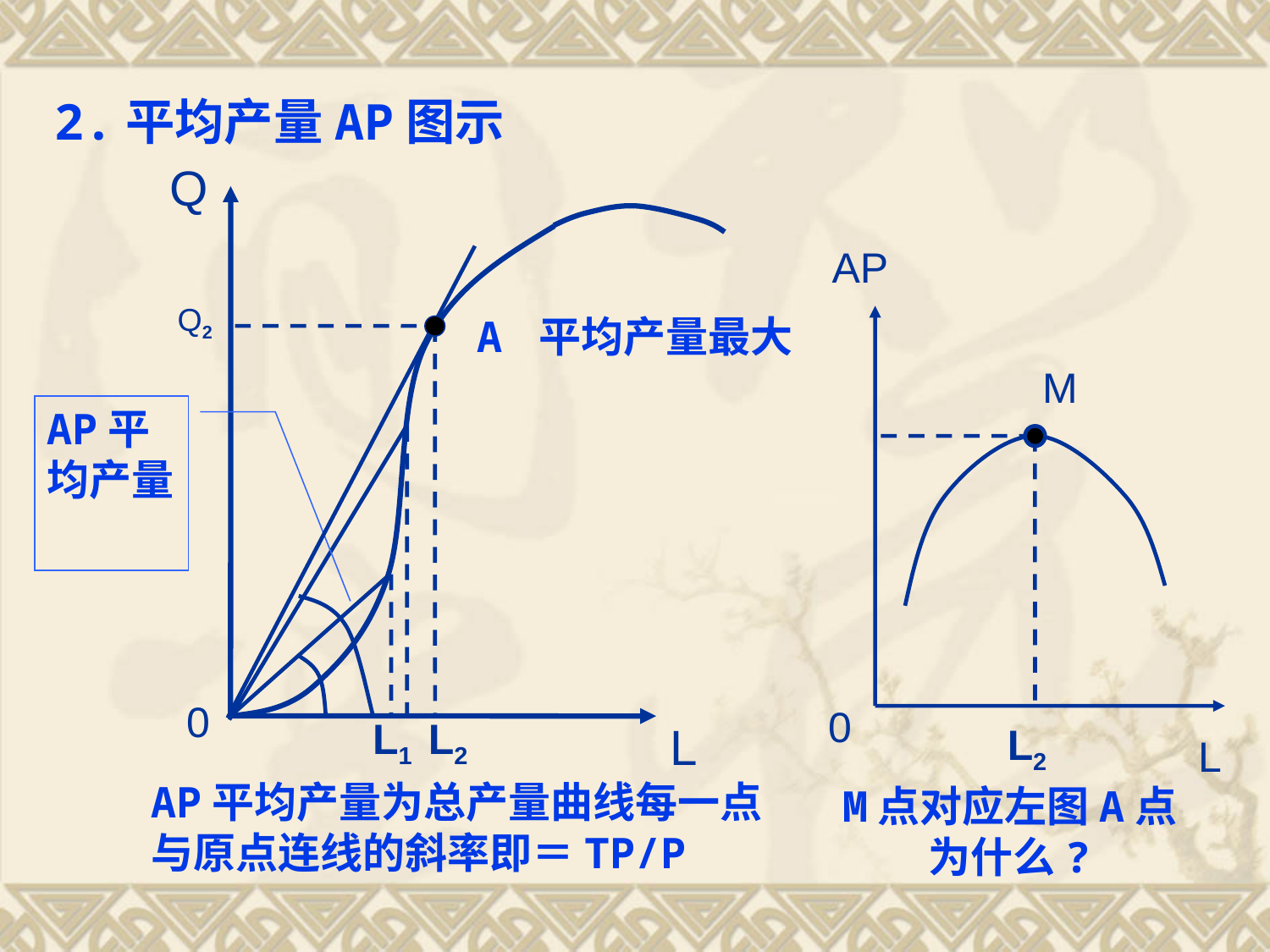

2.平均产量AP图示
Q

AP

Q2
A 平均产量最大

M
AP平均产量

0
L2
0
L1

L
L
AP平均产量为总产量曲线每一点
与原点连线的斜率即＝TP/P
M点对应左图A点
为什么?
L2